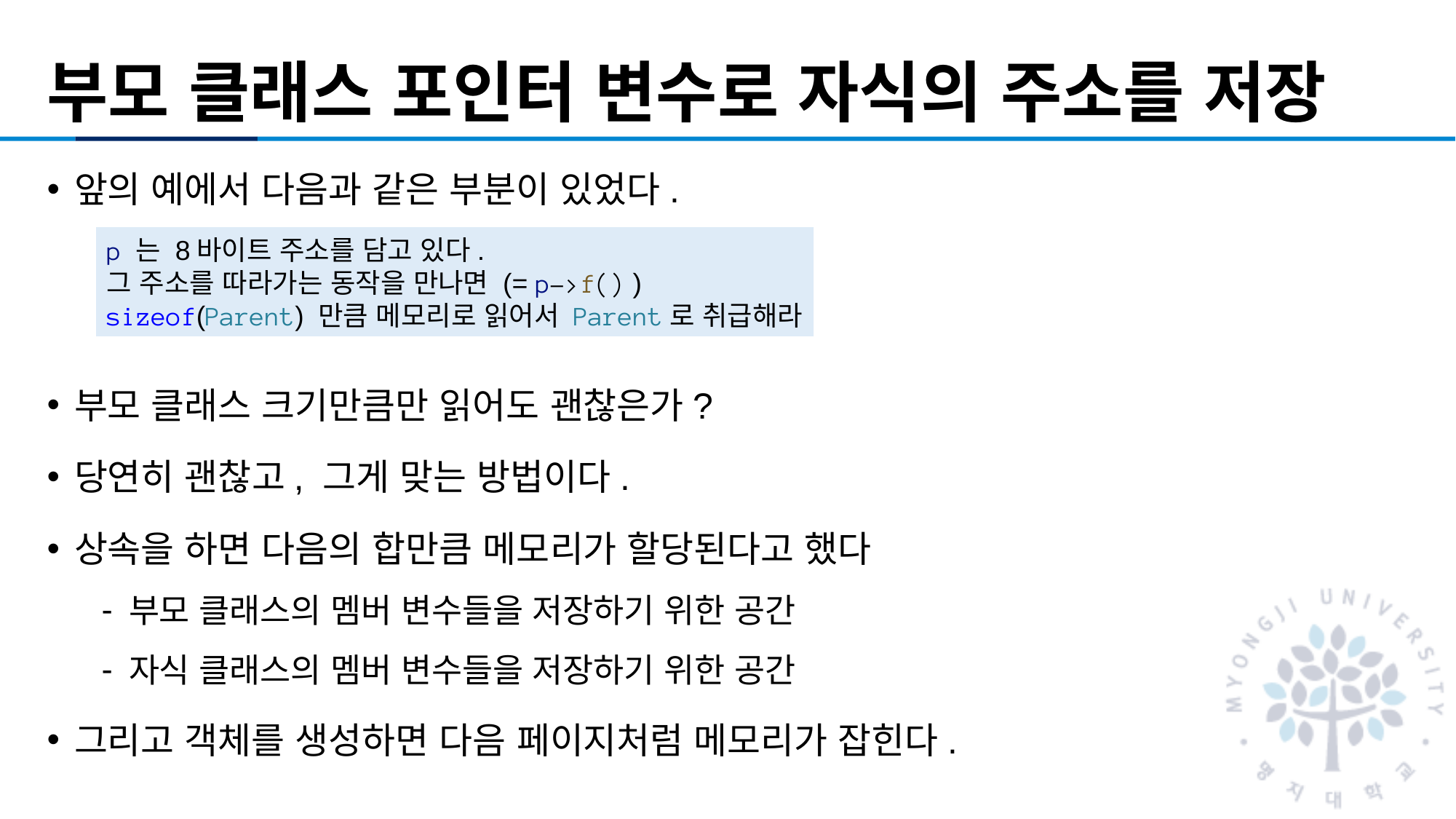

# 부모 클래스 포인터 변수로 자식의 주소를 저장
앞의 예에서 다음과 같은 부분이 있었다.

부모 클래스 크기만큼만 읽어도 괜찮은가?
당연히 괜찮고, 그게 맞는 방법이다.
상속을 하면 다음의 합만큼 메모리가 할당된다고 했다
부모 클래스의 멤버 변수들을 저장하기 위한 공간
자식 클래스의 멤버 변수들을 저장하기 위한 공간
그리고 객체를 생성하면 다음 페이지처럼 메모리가 잡힌다.

p 는 8바이트 주소를 담고 있다.
그 주소를 따라가는 동작을 만나면 (= p->f() )
sizeof(Parent) 만큼 메모리로 읽어서 Parent로 취급해라